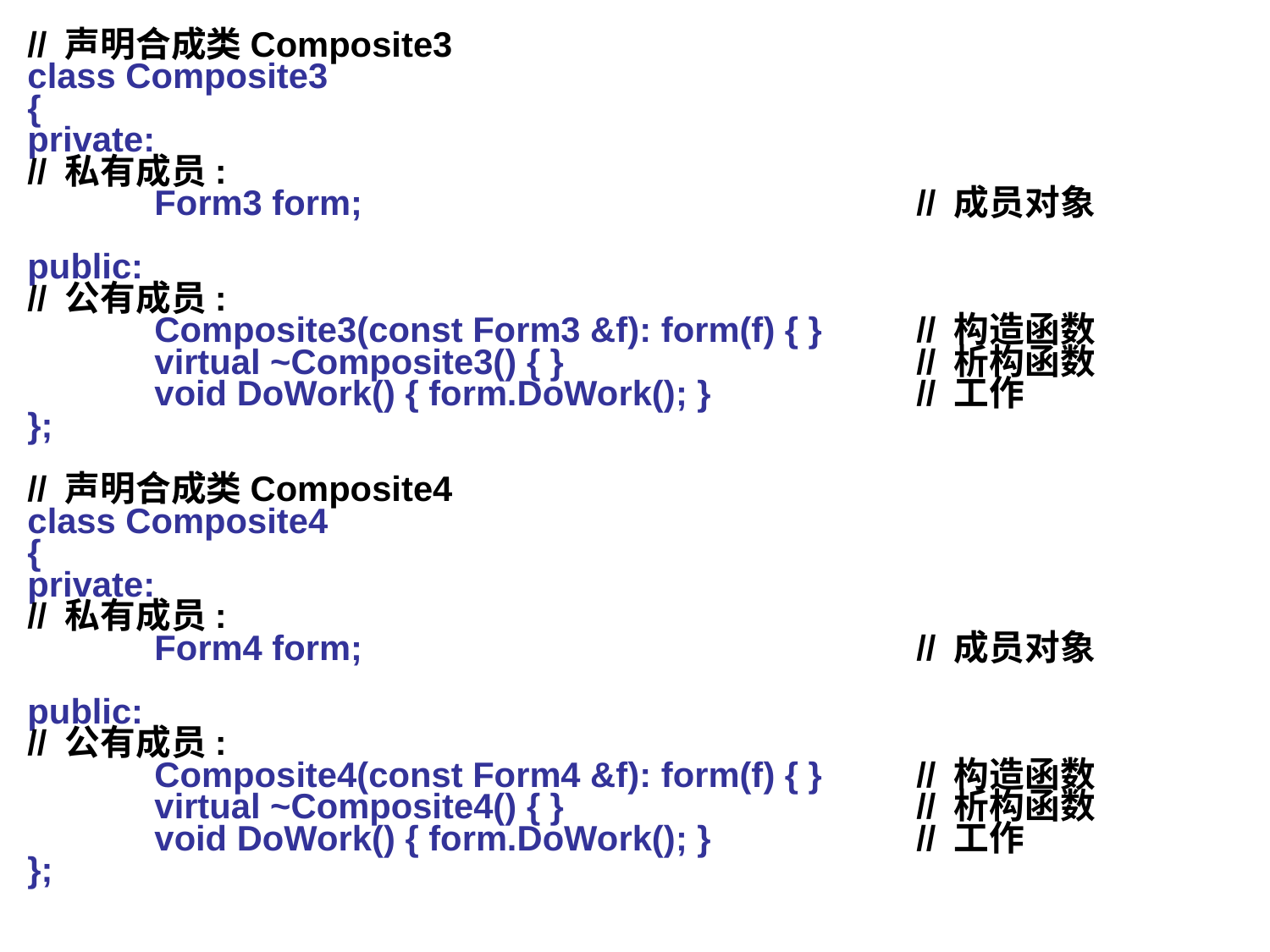

// 声明合成类Composite3
class Composite3
{
private:
// 私有成员:
	Form3 form;					// 成员对象

public:
// 公有成员:
	Composite3(const Form3 &f): form(f) { }	// 构造函数
	virtual ~Composite3() { }			// 析构函数
	void DoWork() { form.DoWork(); }		// 工作
};

// 声明合成类Composite4
class Composite4
{
private:
// 私有成员:
	Form4 form;					// 成员对象

public:
// 公有成员:
	Composite4(const Form4 &f): form(f) { }	// 构造函数
	virtual ~Composite4() { }			// 析构函数
	void DoWork() { form.DoWork(); }		// 工作
};